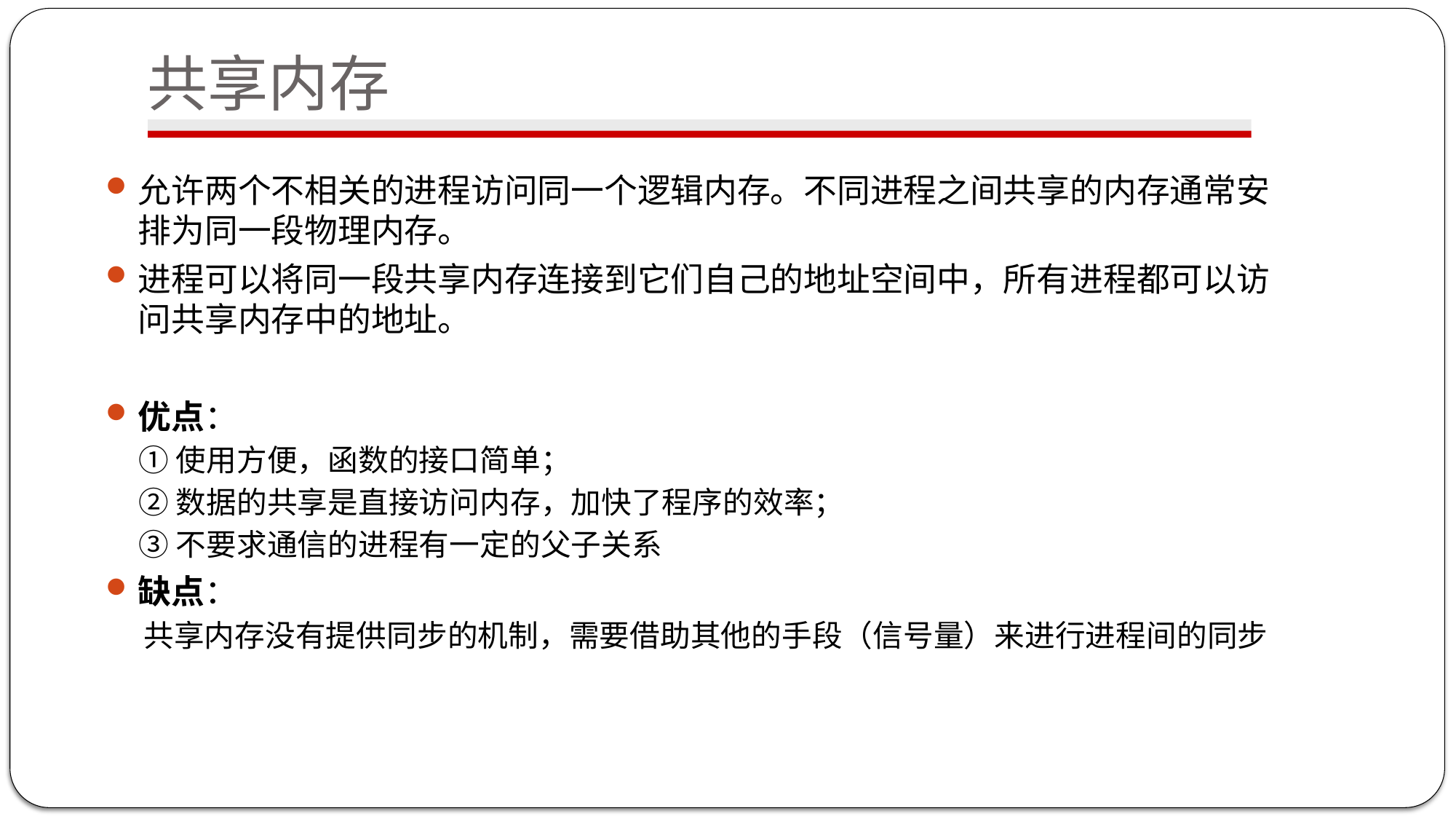

# 共享内存
允许两个不相关的进程访问同一个逻辑内存。不同进程之间共享的内存通常安排为同一段物理内存。
进程可以将同一段共享内存连接到它们自己的地址空间中，所有进程都可以访问共享内存中的地址。

优点：
①使用方便，函数的接口简单；
②数据的共享是直接访问内存，加快了程序的效率；
③不要求通信的进程有一定的父子关系
缺点：
共享内存没有提供同步的机制，需要借助其他的手段（信号量）来进行进程间的同步